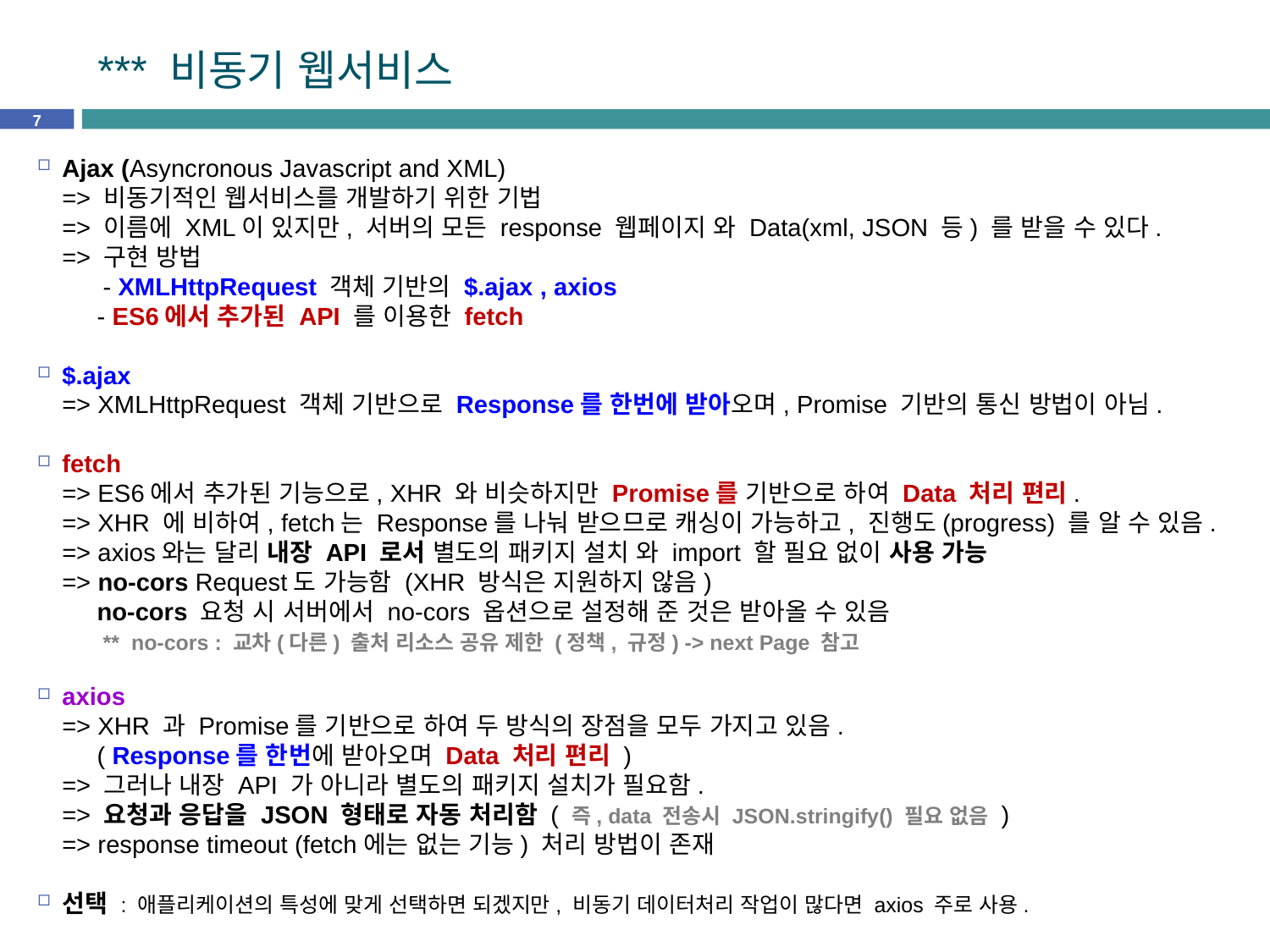

# *** 비동기 웹서비스
7
Ajax (Asyncronous Javascript and XML)
=> 비동기적인 웹서비스를 개발하기 위한 기법
=> 이름에 XML이 있지만, 서버의 모든 response 웹페이지 와 Data(xml, JSON 등) 를 받을 수 있다.
=> 구현 방법
     - XMLHttpRequest 객체 기반의 $.ajax , axios
     - ES6에서 추가된 API 를 이용한 fetch

$.ajax
=> XMLHttpRequest 객체 기반으로 Response를 한번에 받아오며, Promise 기반의 통신 방법이 아님.
fetch
=> ES6에서 추가된 기능으로, XHR 와 비슷하지만 Promise를 기반으로 하여 Data 처리 편리.
=> XHR 에 비하여, fetch는 Response를 나눠 받으므로 캐싱이 가능하고, 진행도(progress) 를 알 수 있음.
=> axios와는 달리 내장 API 로서 별도의 패키지 설치 와 import 할 필요 없이 사용 가능
=> no-cors Request도 가능함 (XHR 방식은 지원하지 않음)
     no-cors 요청 시 서버에서 no-cors 옵션으로 설정해 준 것은 받아올 수 있음
     **  no-cors : 교차(다른) 출처 리소스 공유 제한 (정책, 규정) -> next Page 참고

axios
=> XHR 과 Promise를 기반으로 하여 두 방식의 장점을 모두 가지고 있음.
     ( Response를 한번에 받아오며 Data 처리 편리 )
=> 그러나 내장 API 가 아니라 별도의 패키지 설치가 필요함.
=> 요청과 응답을 JSON 형태로 자동 처리함 ( 즉, data 전송시 JSON.stringify() 필요 없음 )
=> response timeout (fetch에는 없는 기능) 처리 방법이 존재
선택 : 애플리케이션의 특성에 맞게 선택하면 되겠지만, 비동기 데이터처리 작업이 많다면 axios 주로 사용.